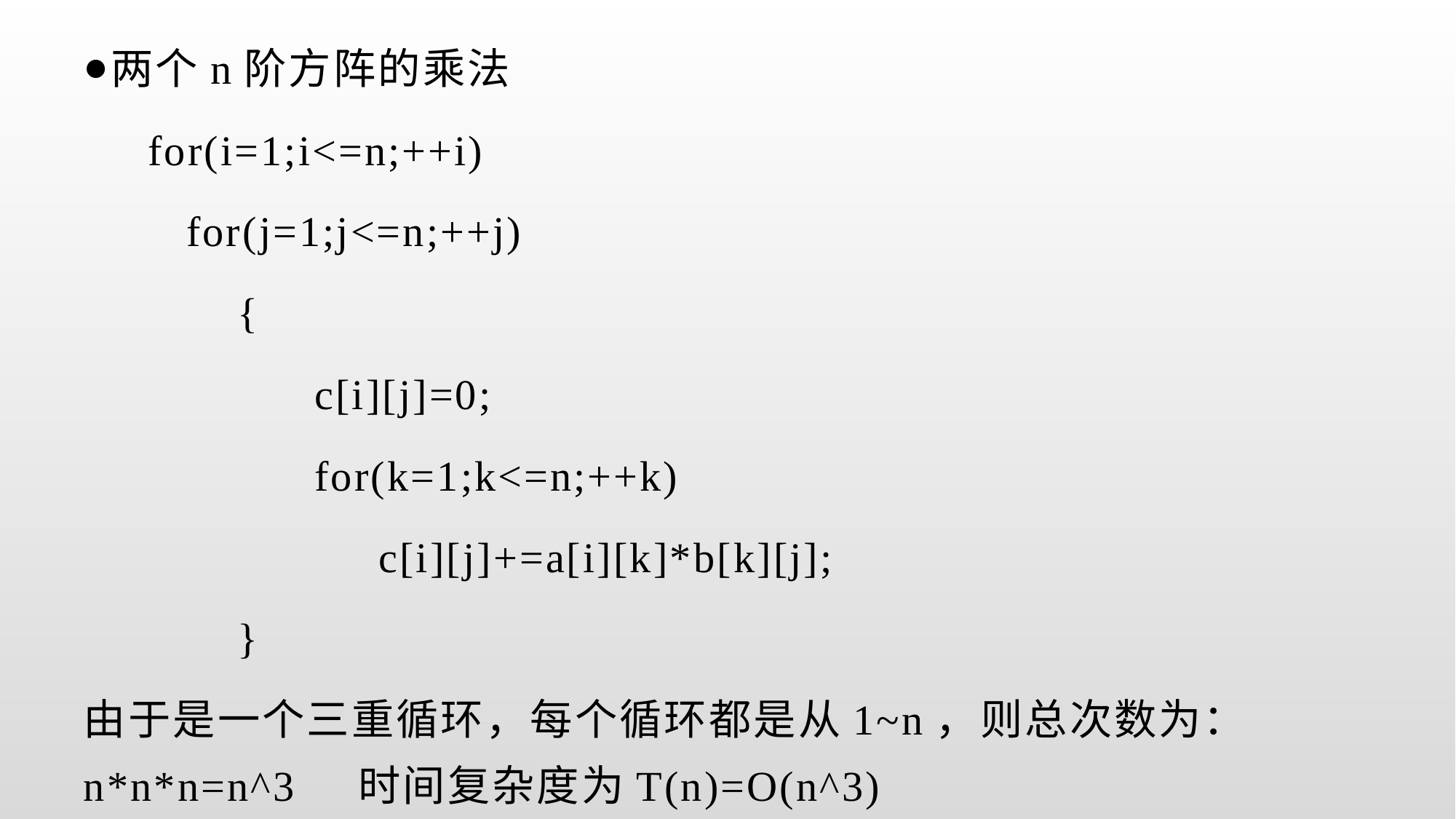

两个n阶方阵的乘法
     for(i=1;i<=n;++i)
        for(j=1;j<=n;++j)
            {
                  c[i][j]=0;
                  for(k=1;k<=n;++k)
                       c[i][j]+=a[i][k]*b[k][j];
            }
由于是一个三重循环，每个循环都是从1~n，则总次数为：n*n*n=n^3    时间复杂度为T(n)=O(n^3)